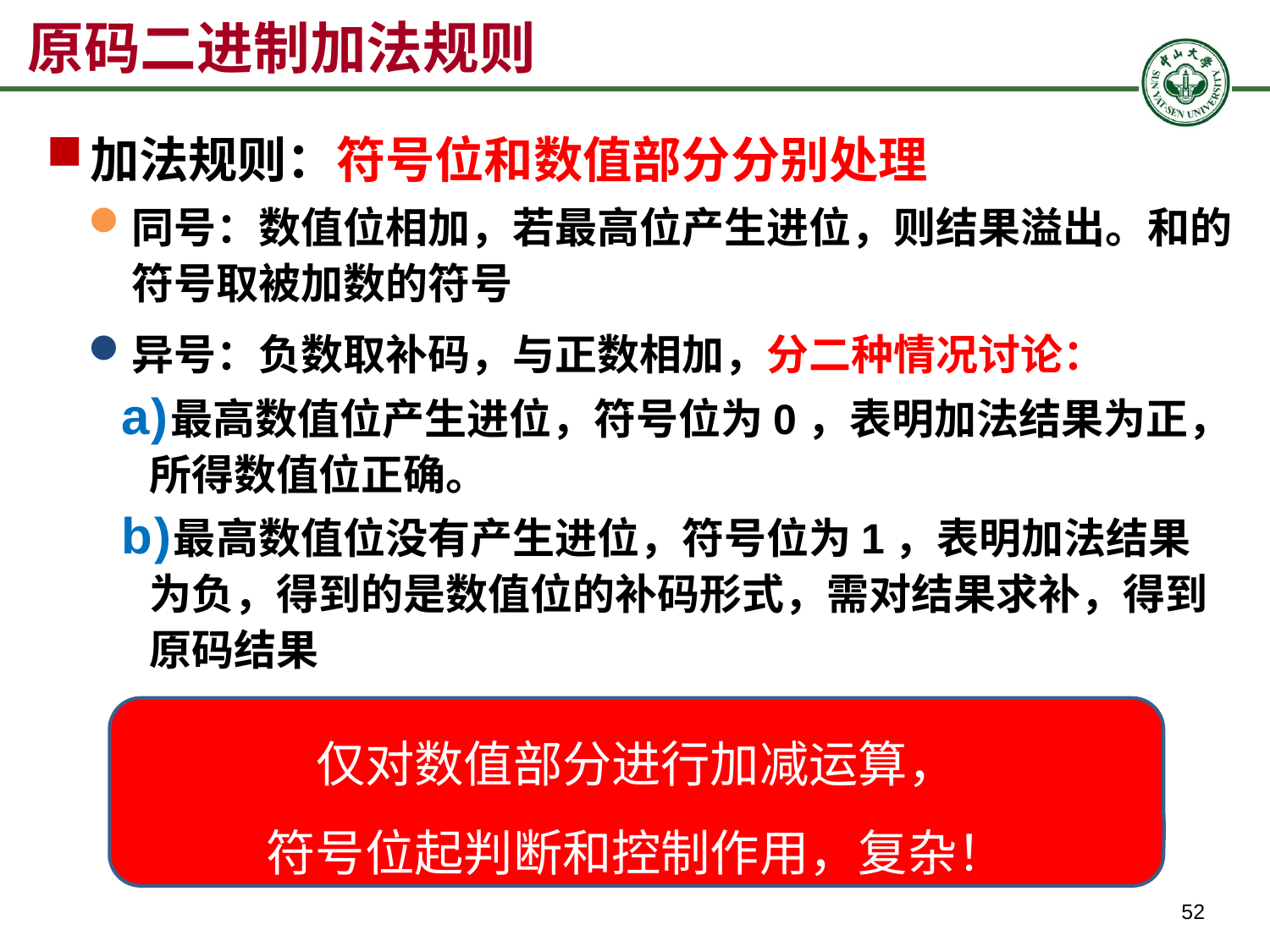

# 原码二进制加法规则
加法规则：符号位和数值部分分别处理
同号：数值位相加，若最高位产生进位，则结果溢出。和的符号取被加数的符号
异号：负数取补码，与正数相加，分二种情况讨论：
最高数值位产生进位，符号位为0，表明加法结果为正，所得数值位正确。
最高数值位没有产生进位，符号位为1，表明加法结果为负，得到的是数值位的补码形式，需对结果求补，得到原码结果
仅对数值部分进行加减运算，
符号位起判断和控制作用，复杂！